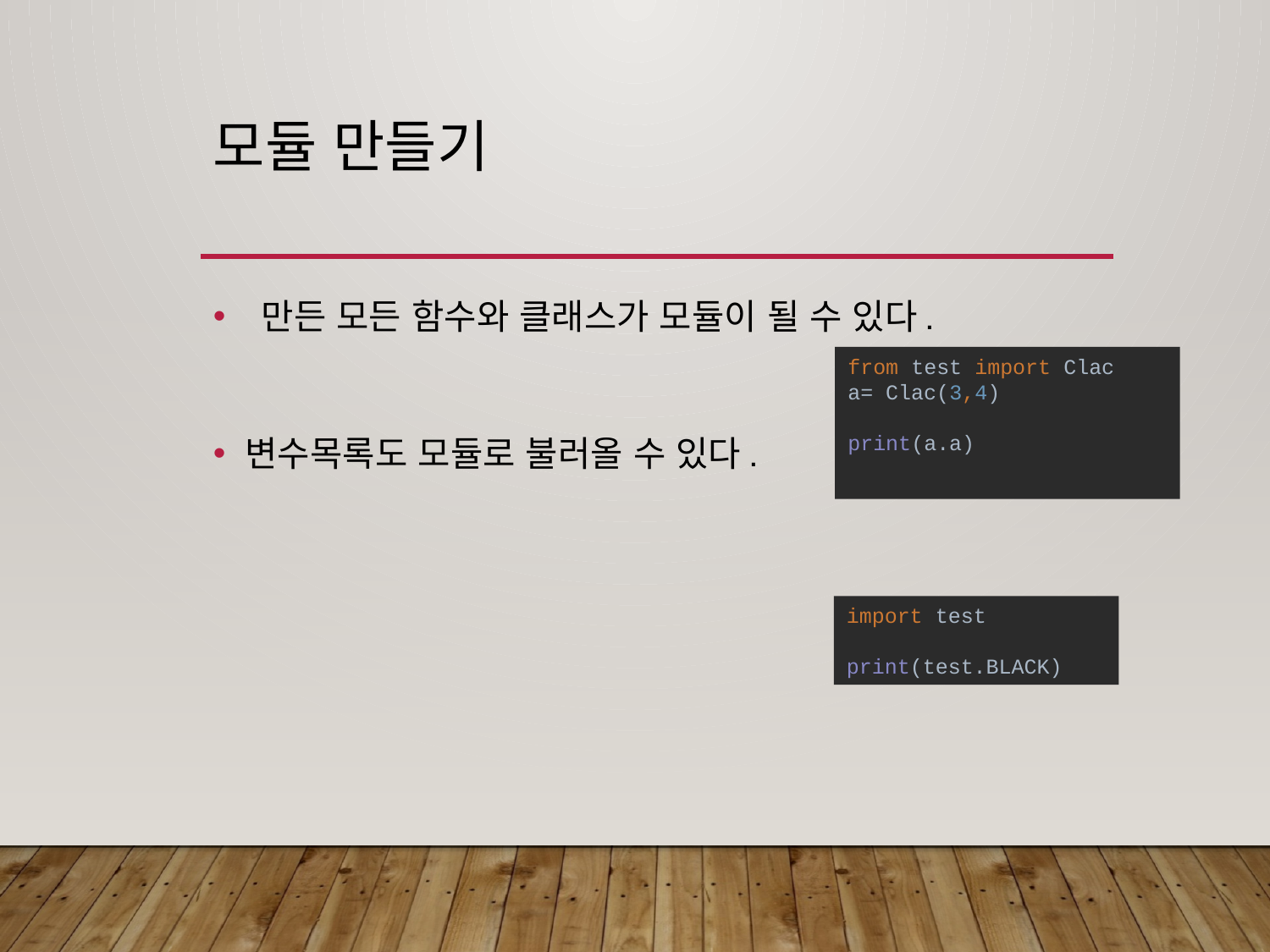

# 모듈 만들기
 만든 모든 함수와 클래스가 모듈이 될 수 있다.

변수목록도 모듈로 불러올 수 있다.

from test import Clac
a= Clac(3,4)
print(a.a)
import test
print(test.BLACK)